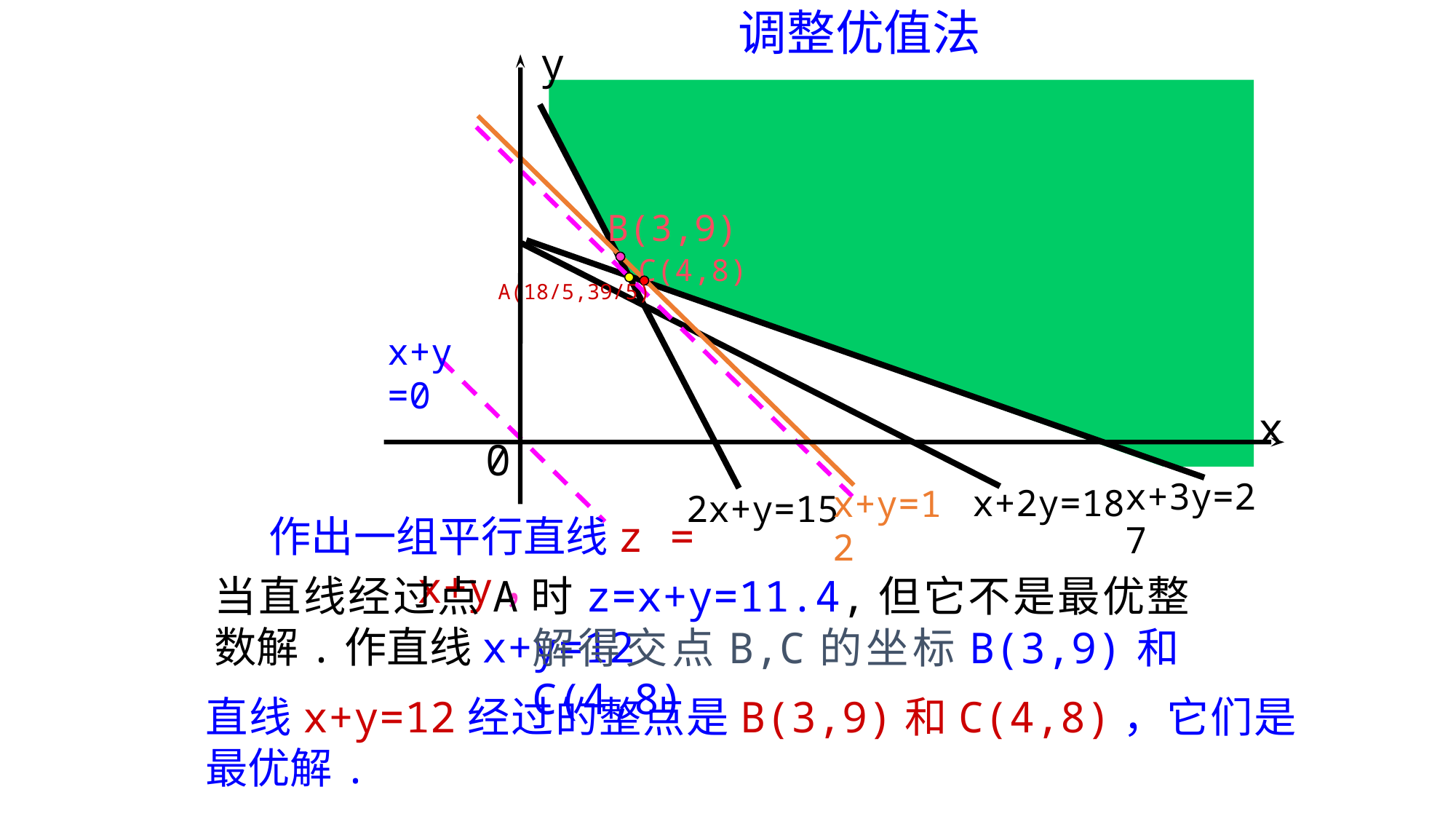

调整优值法
y

x
0

B(3,9)

C(4,8)

A(18/5,39/5)

x+y =0

x+3y=27
x+2y=18
x+y=12
2x+y=15
作出一组平行直线z = x+y，
当直线经过点A时z=x+y=11.4,但它不是最优整数解.作直线x+y=12
解得交点B,C的坐标B(3,9)和C(4,8)
直线x+y=12经过的整点是B(3,9)和C(4,8)，它们是最优解.